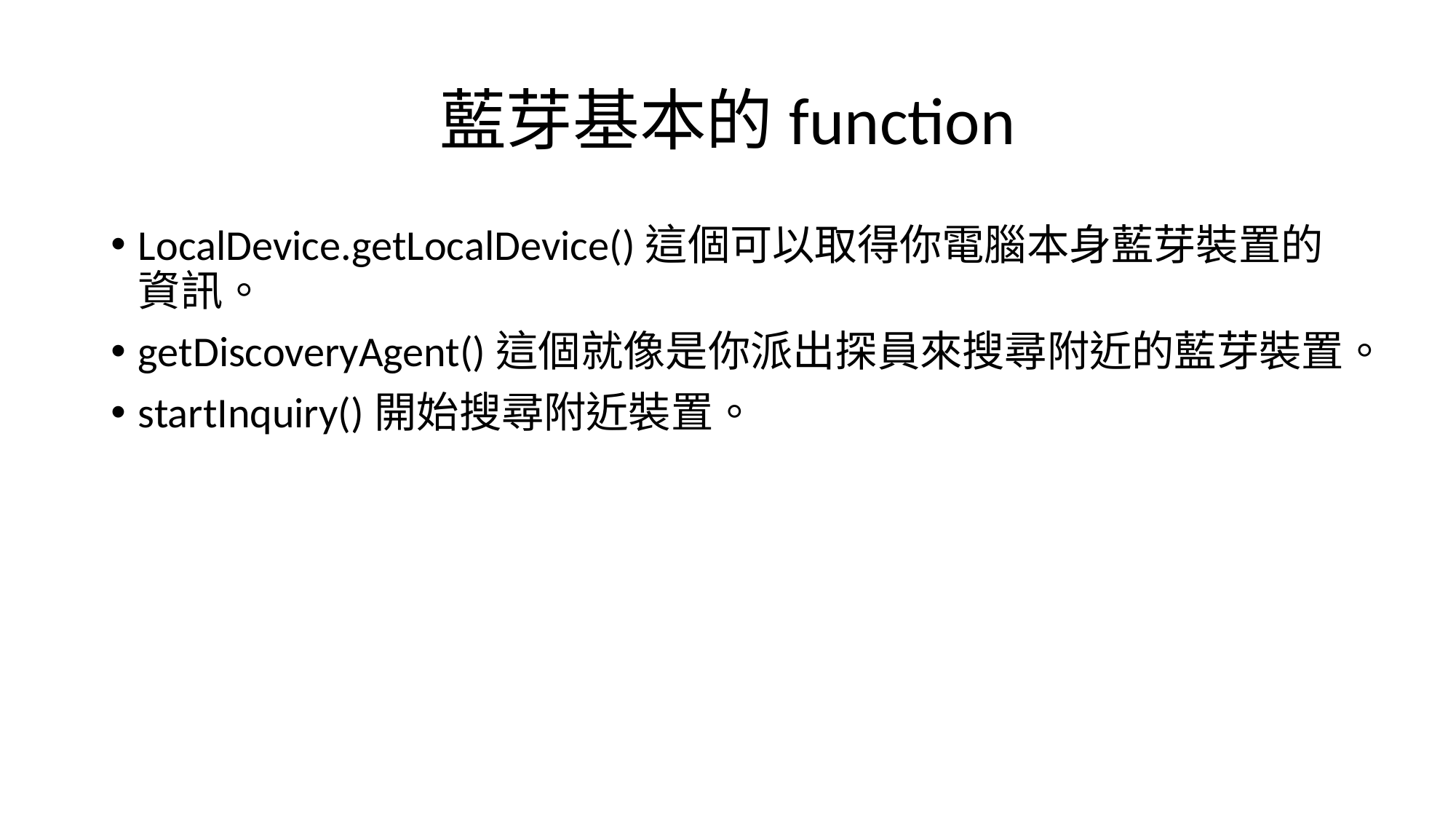

# 藍芽基本的function
LocalDevice.getLocalDevice()這個可以取得你電腦本身藍芽裝置的資訊。
getDiscoveryAgent()這個就像是你派出探員來搜尋附近的藍芽裝置。
startInquiry()開始搜尋附近裝置。